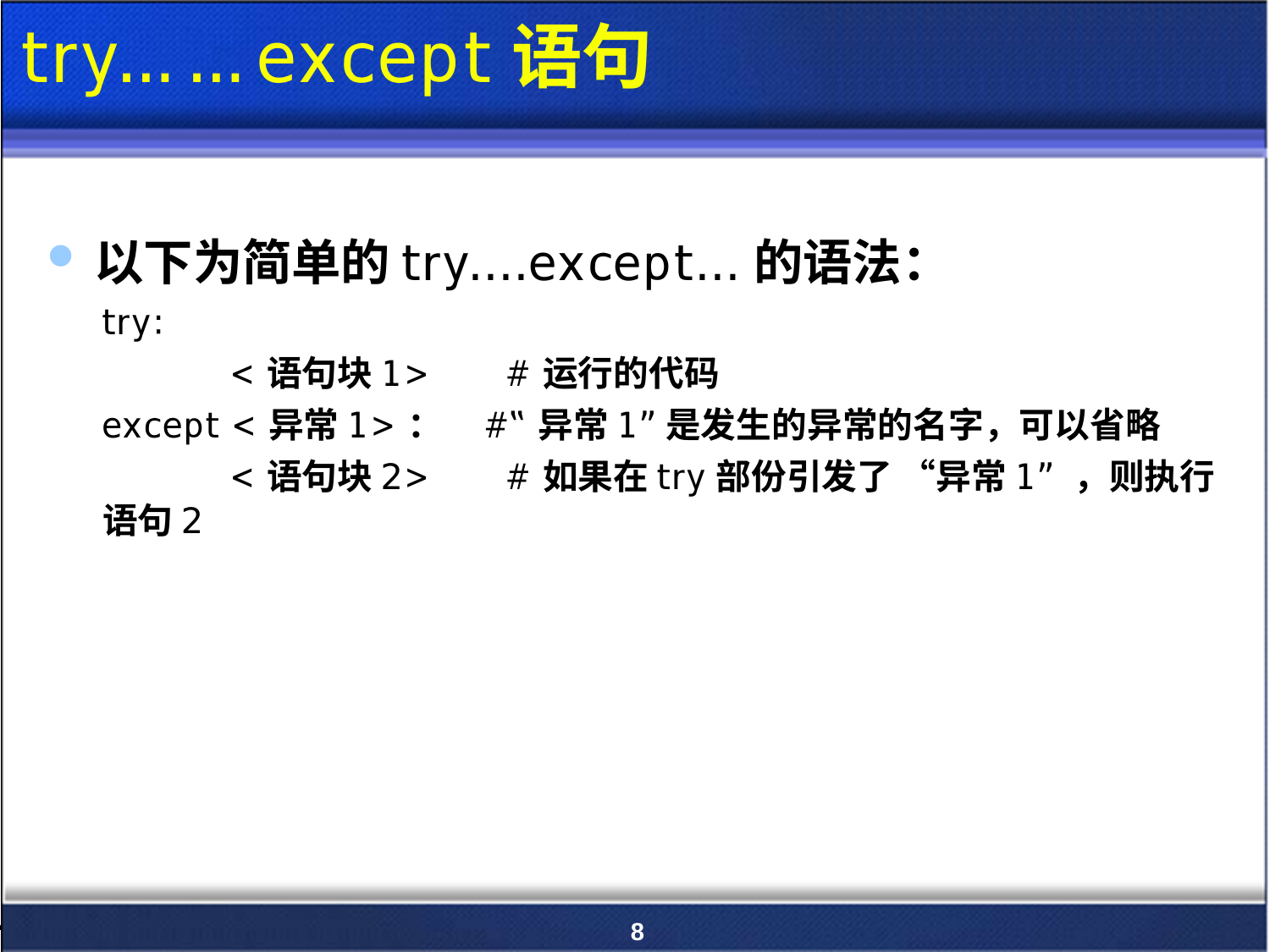

# try……except语句
以下为简单的try....except...的语法：
try:
	<语句块1>       #运行的代码
except <异常1>：	#“异常1”是发生的异常的名字，可以省略
	<语句块2>       #如果在try部份引发了 “异常1” ，则执行语句2

8